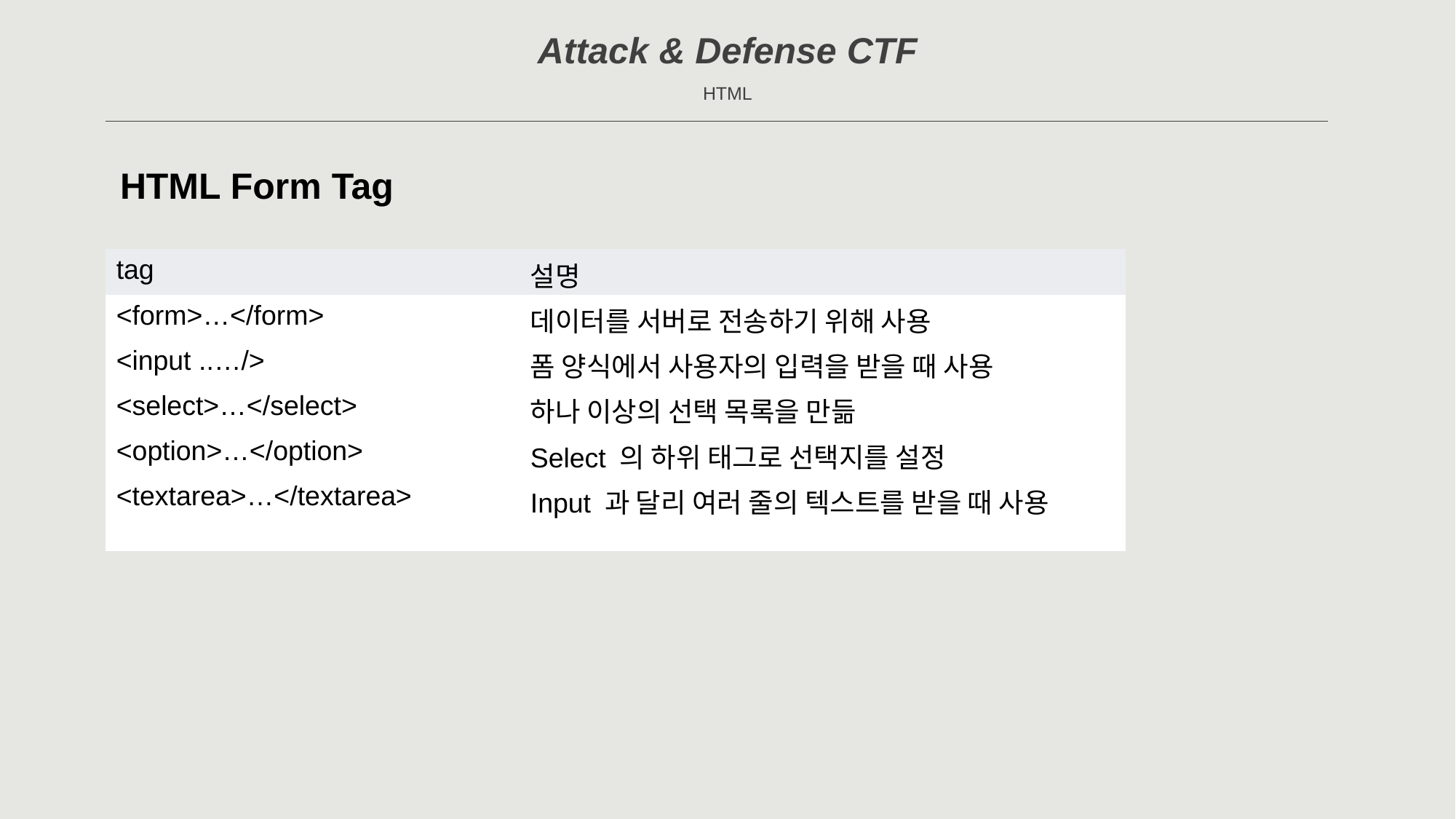

Attack & Defense CTF
HTML
HTML Form Tag
| tag | 설명 |
| --- | --- |
| <form>…</form> | 데이터를 서버로 전송하기 위해 사용 |
| <input ..…/> | 폼 양식에서 사용자의 입력을 받을 때 사용 |
| <select>…</select> | 하나 이상의 선택 목록을 만듦 |
| <option>…</option> | Select 의 하위 태그로 선택지를 설정 |
| <textarea>…</textarea> | Input 과 달리 여러 줄의 텍스트를 받을 때 사용 |